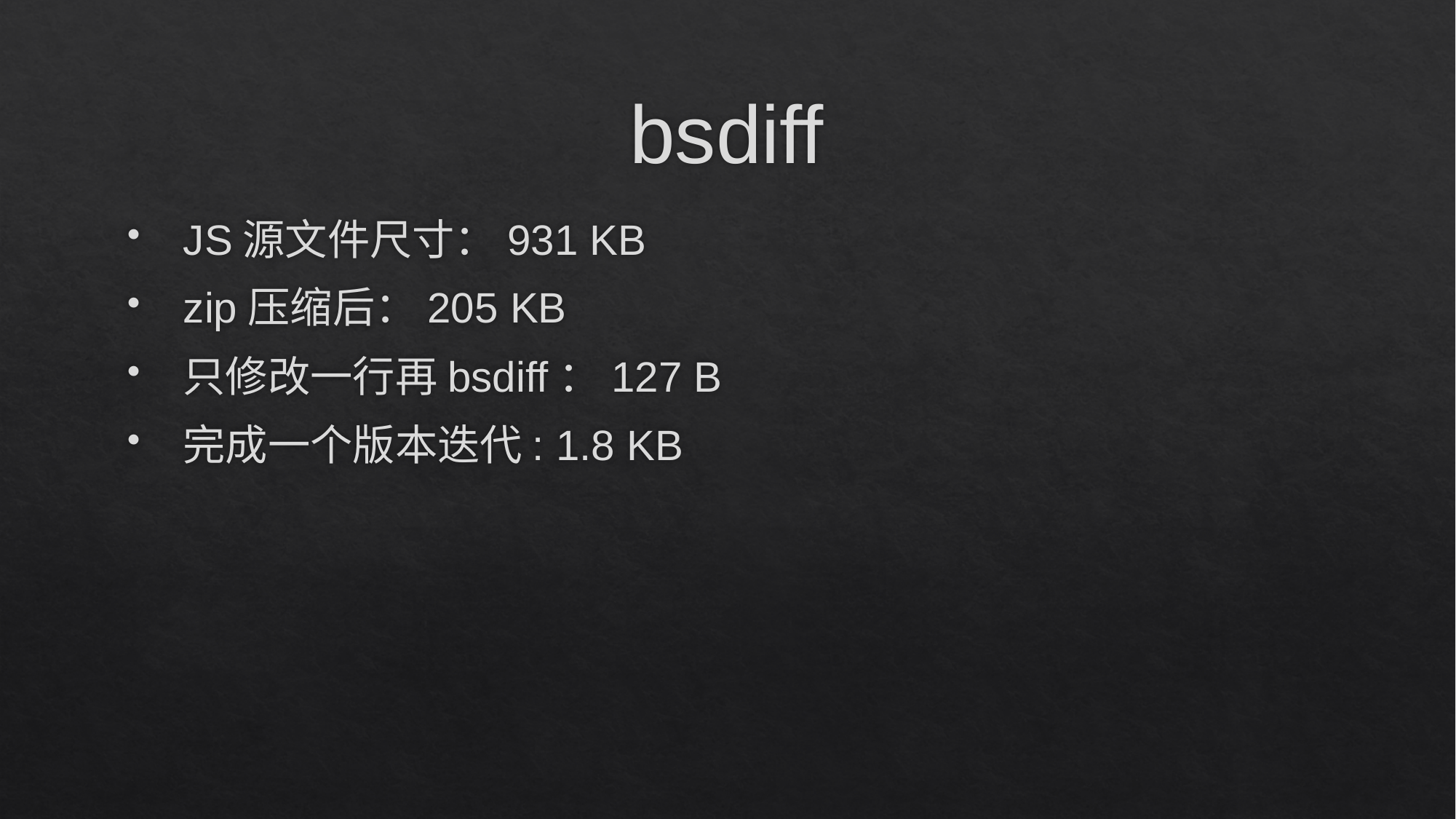

# bsdiff
JS源文件尺寸：931 KB
zip压缩后：205 KB
只修改一行再bsdiff：127 B
完成一个版本迭代: 1.8 KB